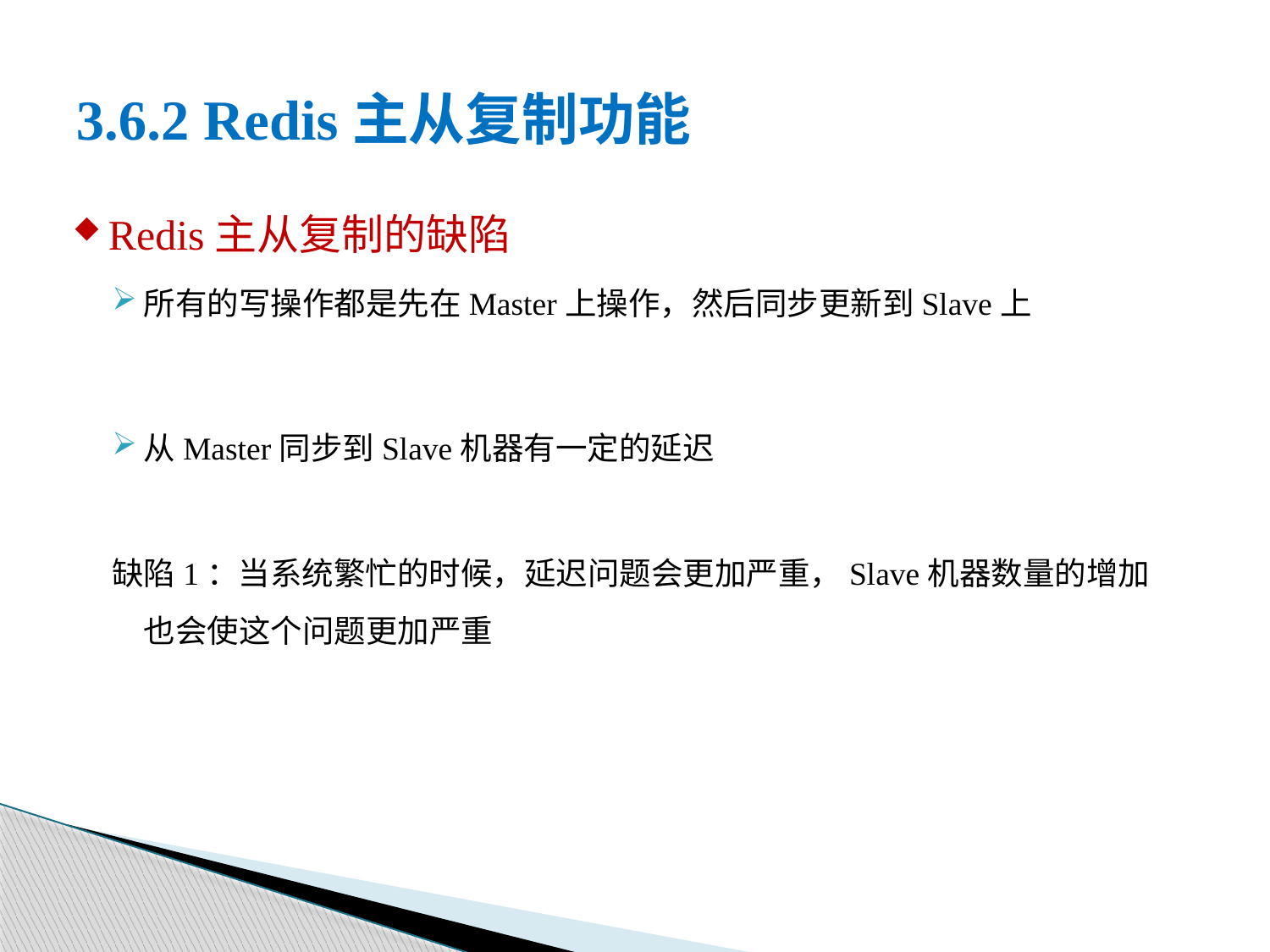

# 3.6.2 Redis主从复制功能
Redis主从复制的缺陷
所有的写操作都是先在Master上操作，然后同步更新到Slave上

从Master同步到Slave机器有一定的延迟

缺陷1：当系统繁忙的时候，延迟问题会更加严重，Slave机器数量的增加也会使这个问题更加严重